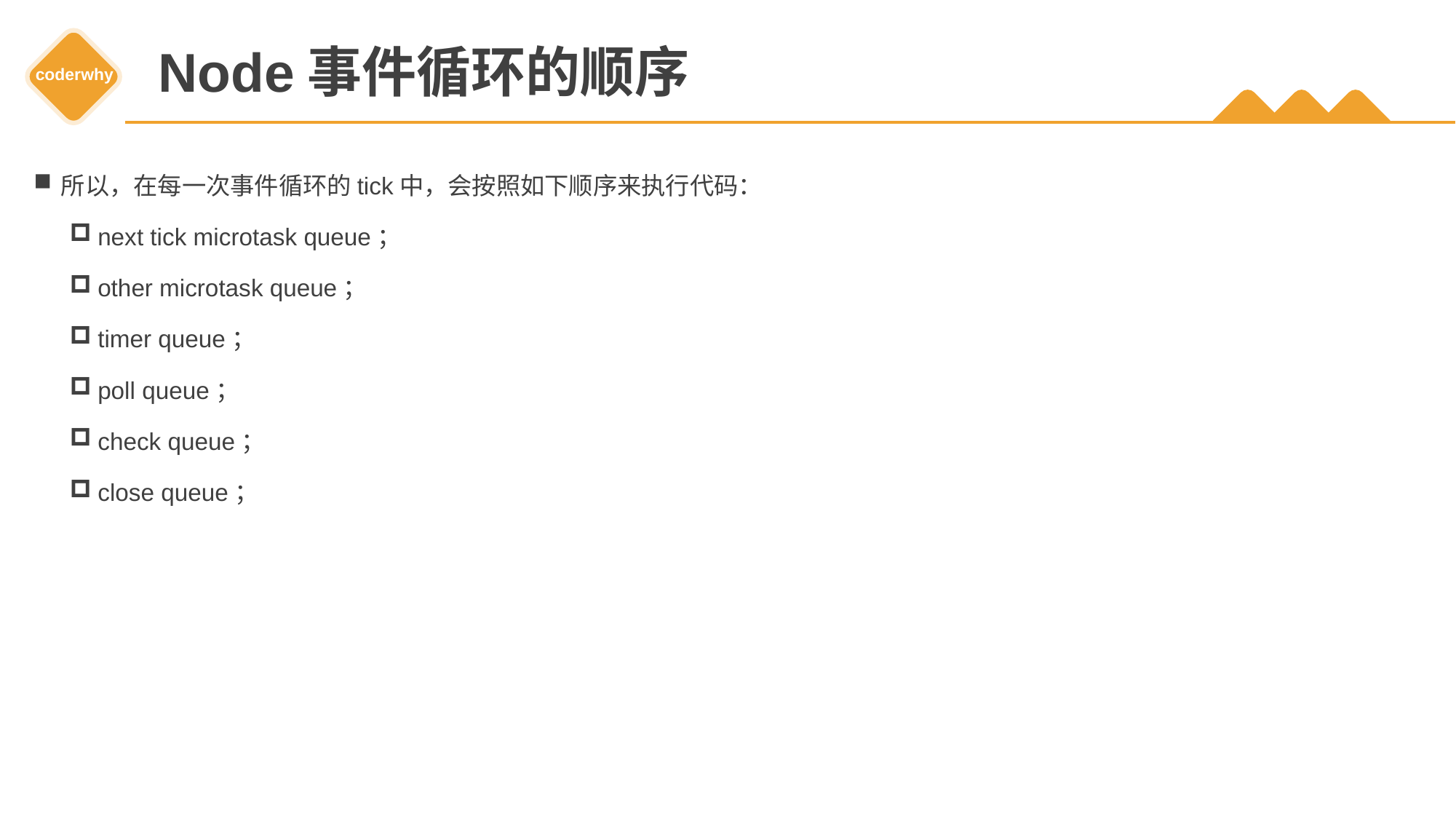

# Node事件循环的顺序
所以，在每一次事件循环的tick中，会按照如下顺序来执行代码：
next tick microtask queue；
other microtask queue；
timer queue；
poll queue；
check queue；
close queue；